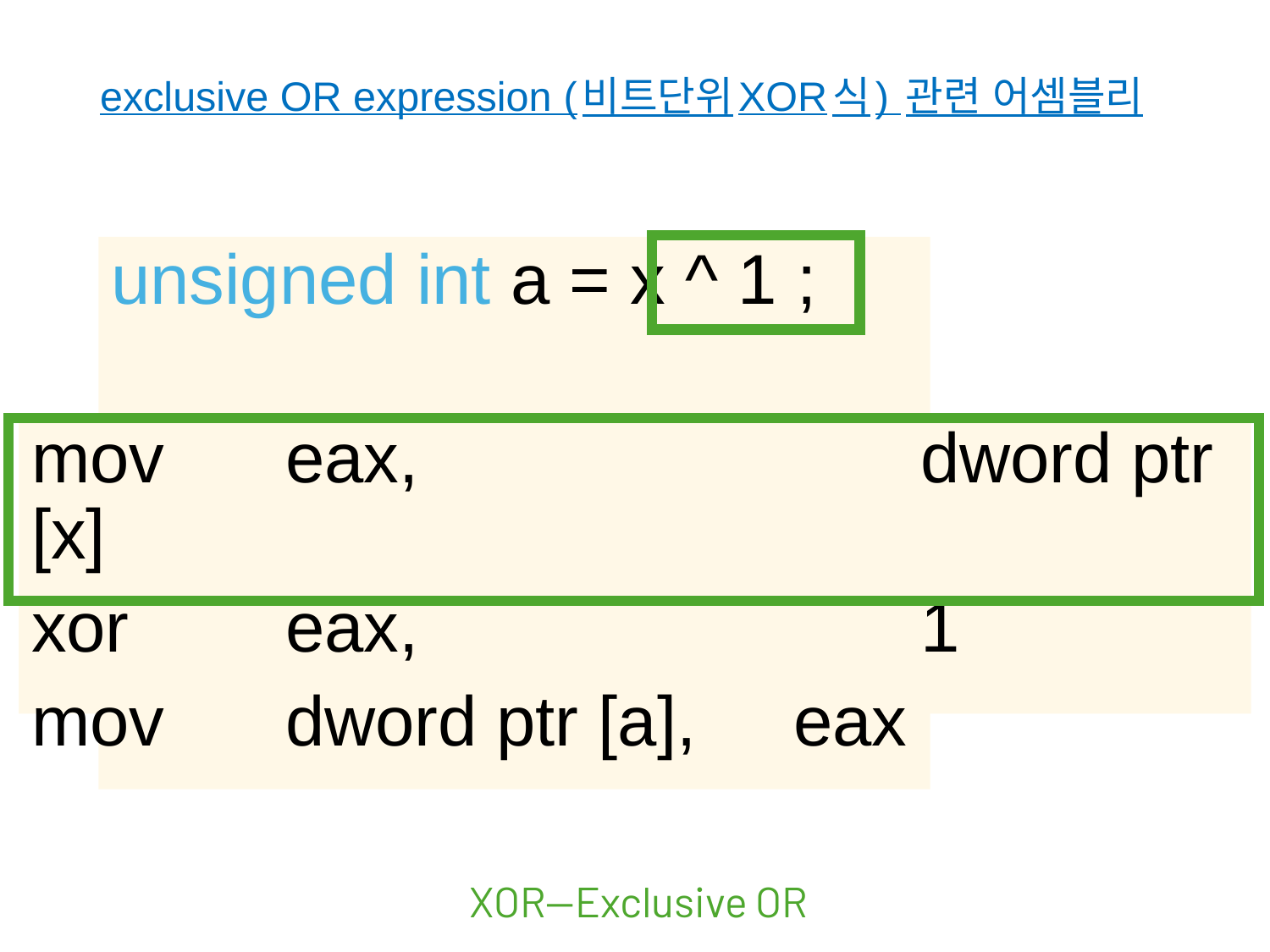

# exclusive OR expression (비트단위XOR식) 관련 어셈블리

unsigned int a = x ^ 1 ;
mov	eax,				dword ptr [x]
xor		eax,				1
mov	dword ptr [a],	eax

XOR—Exclusive OR